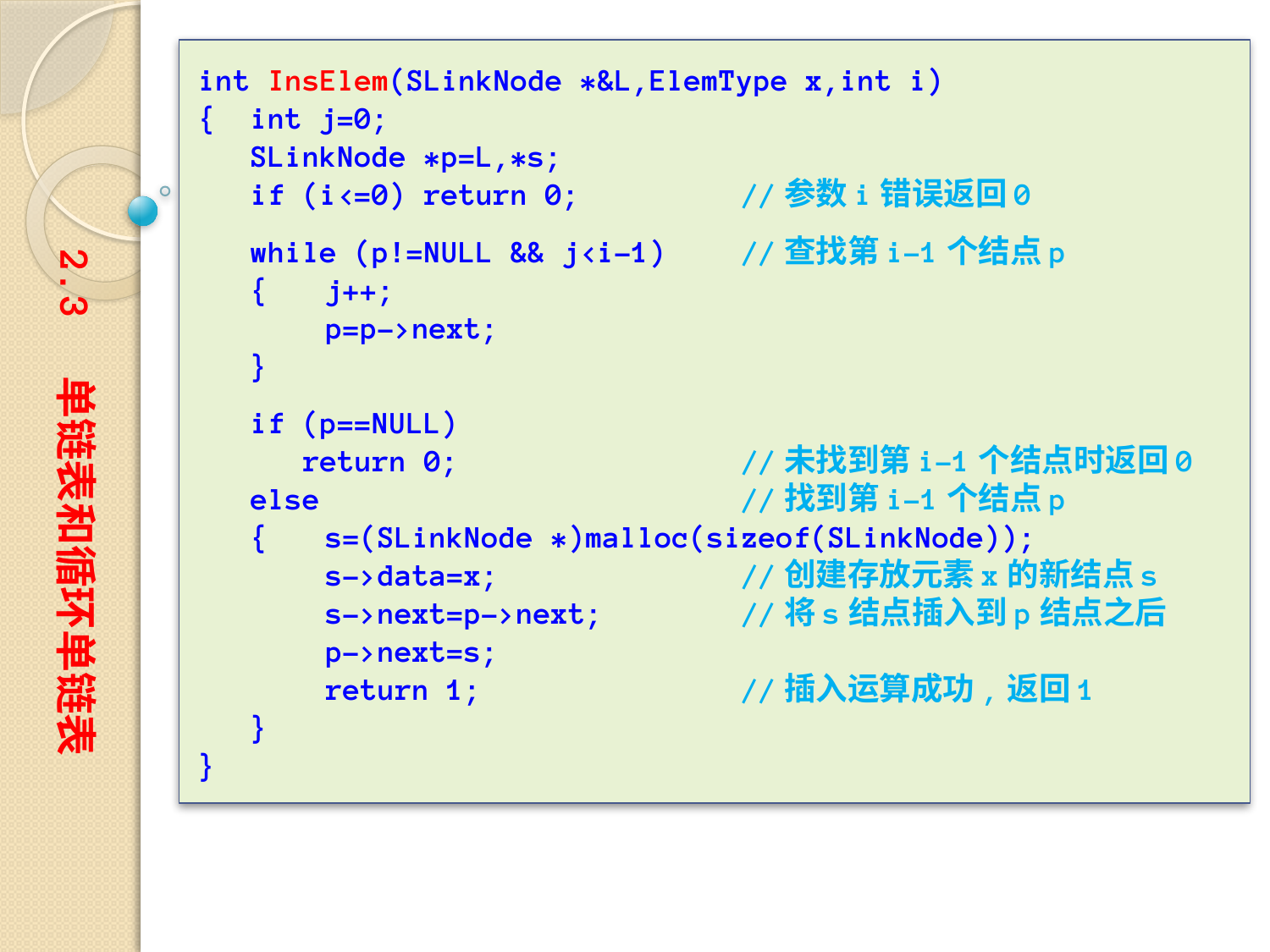

int InsElem(SLinkNode *&L,ElemType x,int i)
{  int j=0;
   SLinkNode *p=L,*s;
   if (i<=0) return 0;	  //参数i错误返回0
   while (p!=NULL && j<i-1)	  //查找第i-1个结点p
   {	j++;
	p=p->next;
   }
   if (p==NULL)
      return 0;		  //未找到第i-1个结点时返回0
   else				  //找到第i-1个结点p
   {	s=(SLinkNode *)malloc(sizeof(SLinkNode));
	s->data=x;		  //创建存放元素x的新结点s
	s->next=p->next;	  //将s结点插入到p结点之后
	p->next=s;
	return 1;		  //插入运算成功,返回1
   }
}
2.3  单链表和循环单链表